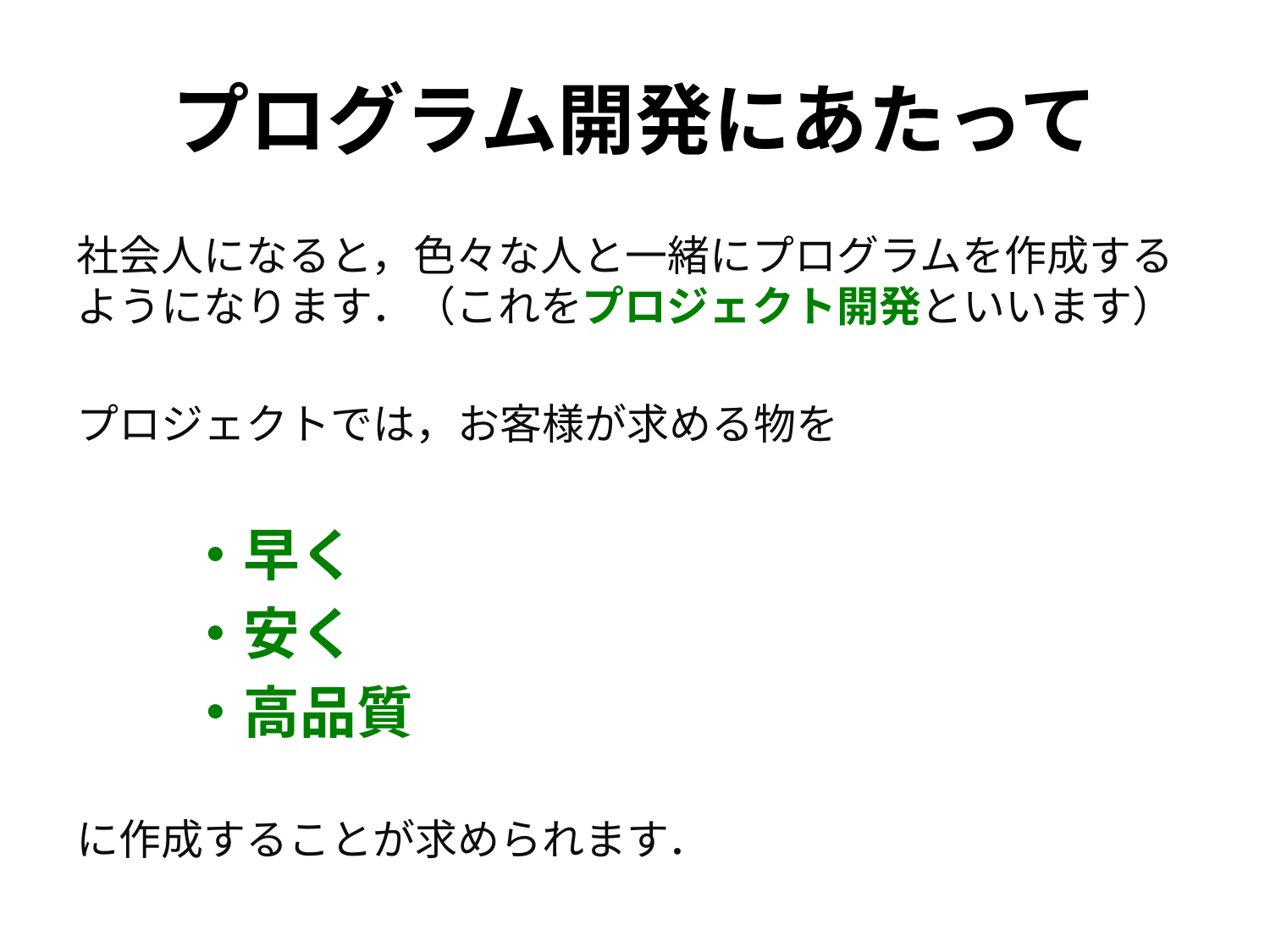

# プログラム開発にあたって
社会人になると，色々な人と一緒にプログラムを作成するようになります．（これをプロジェクト開発といいます）

プロジェクトでは，お客様が求める物を

・早く
・安く
・高品質

に作成することが求められます．